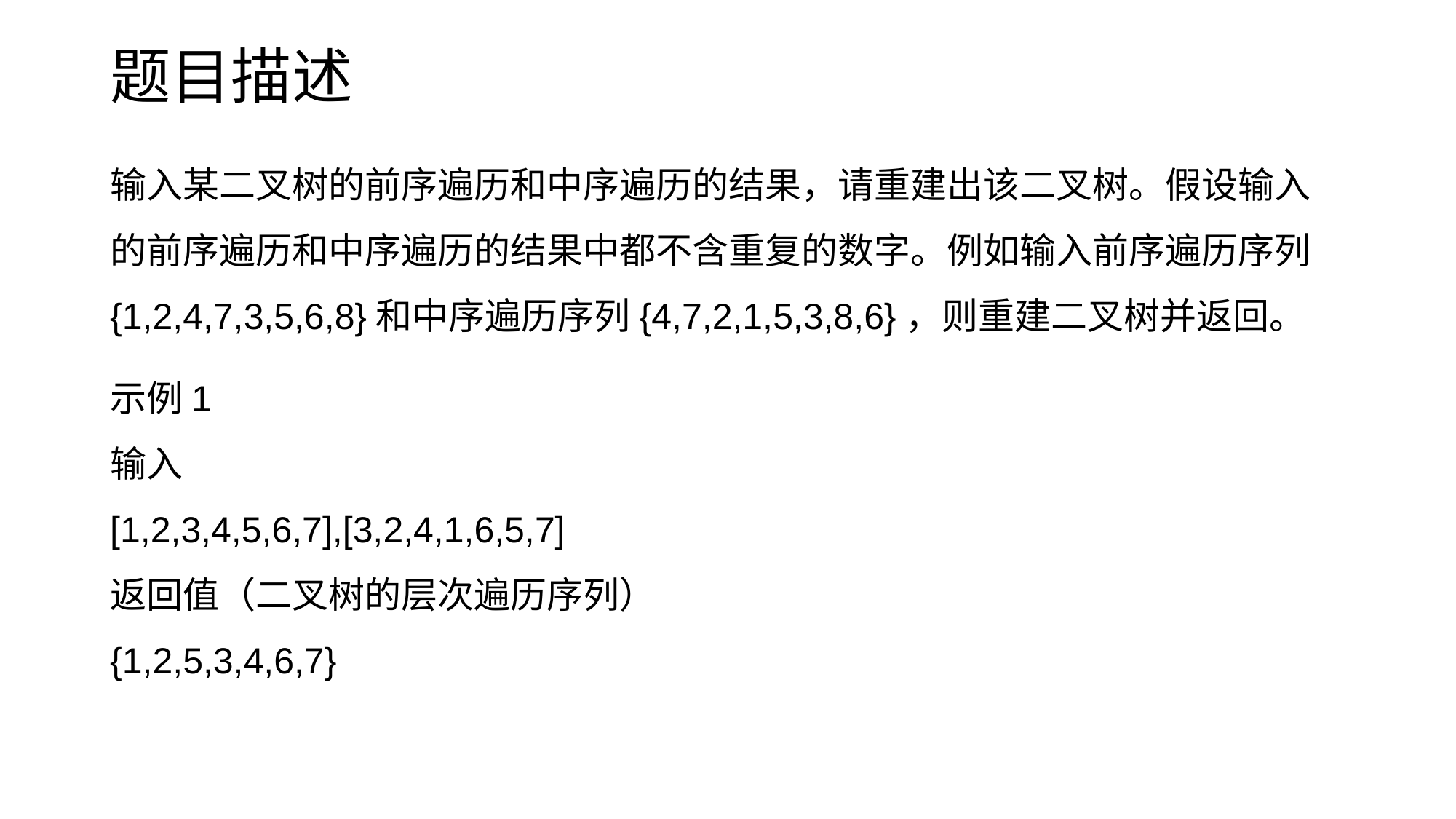

# 题目描述
输入某二叉树的前序遍历和中序遍历的结果，请重建出该二叉树。假设输入的前序遍历和中序遍历的结果中都不含重复的数字。例如输入前序遍历序列{1,2,4,7,3,5,6,8}和中序遍历序列{4,7,2,1,5,3,8,6}，则重建二叉树并返回。
示例1
输入
[1,2,3,4,5,6,7],[3,2,4,1,6,5,7]
返回值（二叉树的层次遍历序列）
{1,2,5,3,4,6,7}